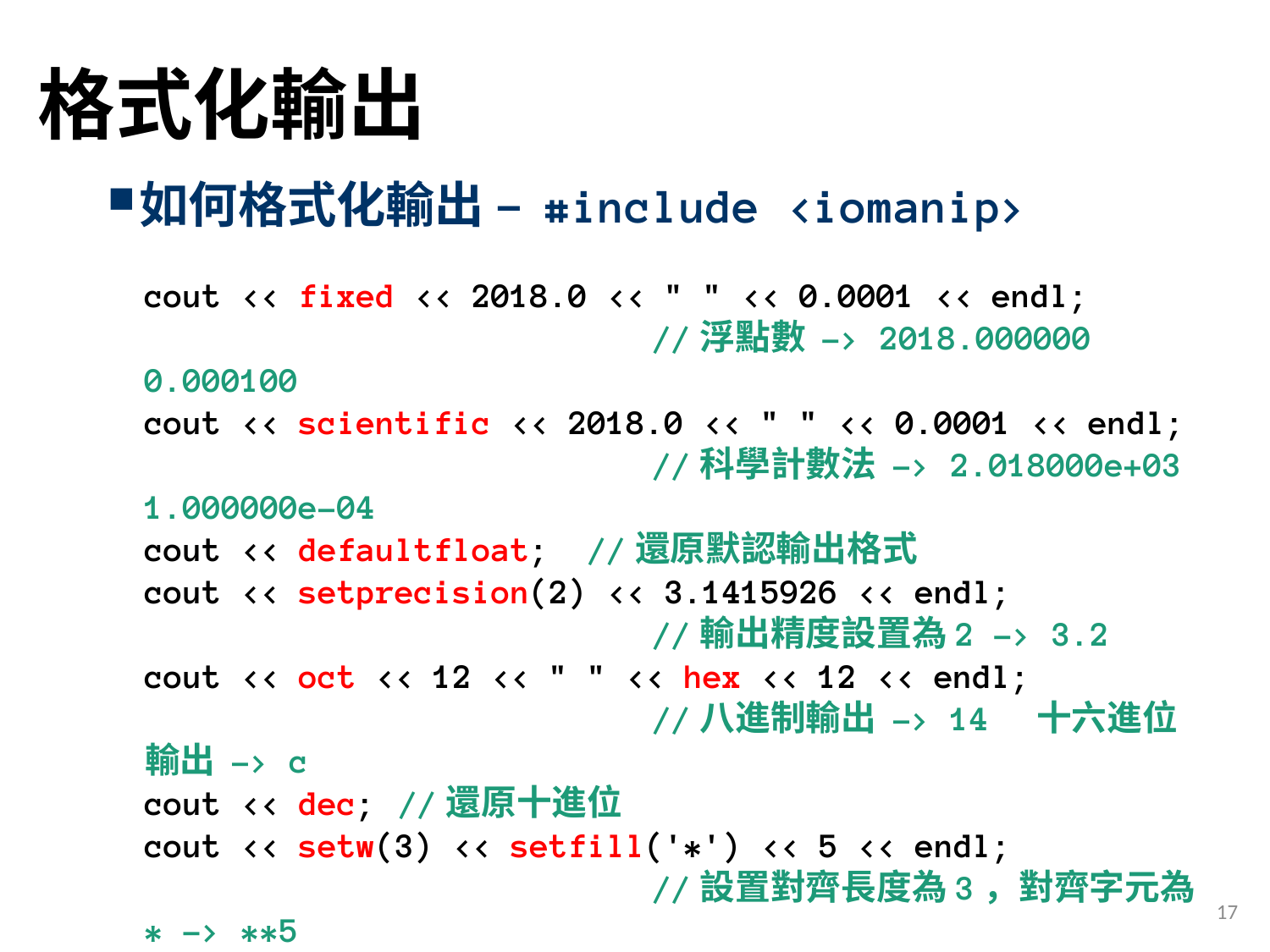

# 格式化輸出
如何格式化輸出 – #include <iomanip>

cout << fixed << 2018.0 << " " << 0.0001 << endl;
				//浮點數 -> 2018.000000 0.000100
cout << scientific << 2018.0 << " " << 0.0001 << endl;
				//科學計數法 -> 2.018000e+03 1.000000e-04
cout << defaultfloat;  //還原默認輸出格式
cout << setprecision(2) << 3.1415926 << endl;
				//輸出精度設置為2 -> 3.2
cout << oct << 12 << " " << hex << 12 << endl;
				//八進制輸出 -> 14  十六進位輸出 -> c
cout << dec;	//還原十進位
cout << setw(3) << setfill('*') << 5 << endl;
				//設置對齊長度為3，對齊字元為* -> **5
17